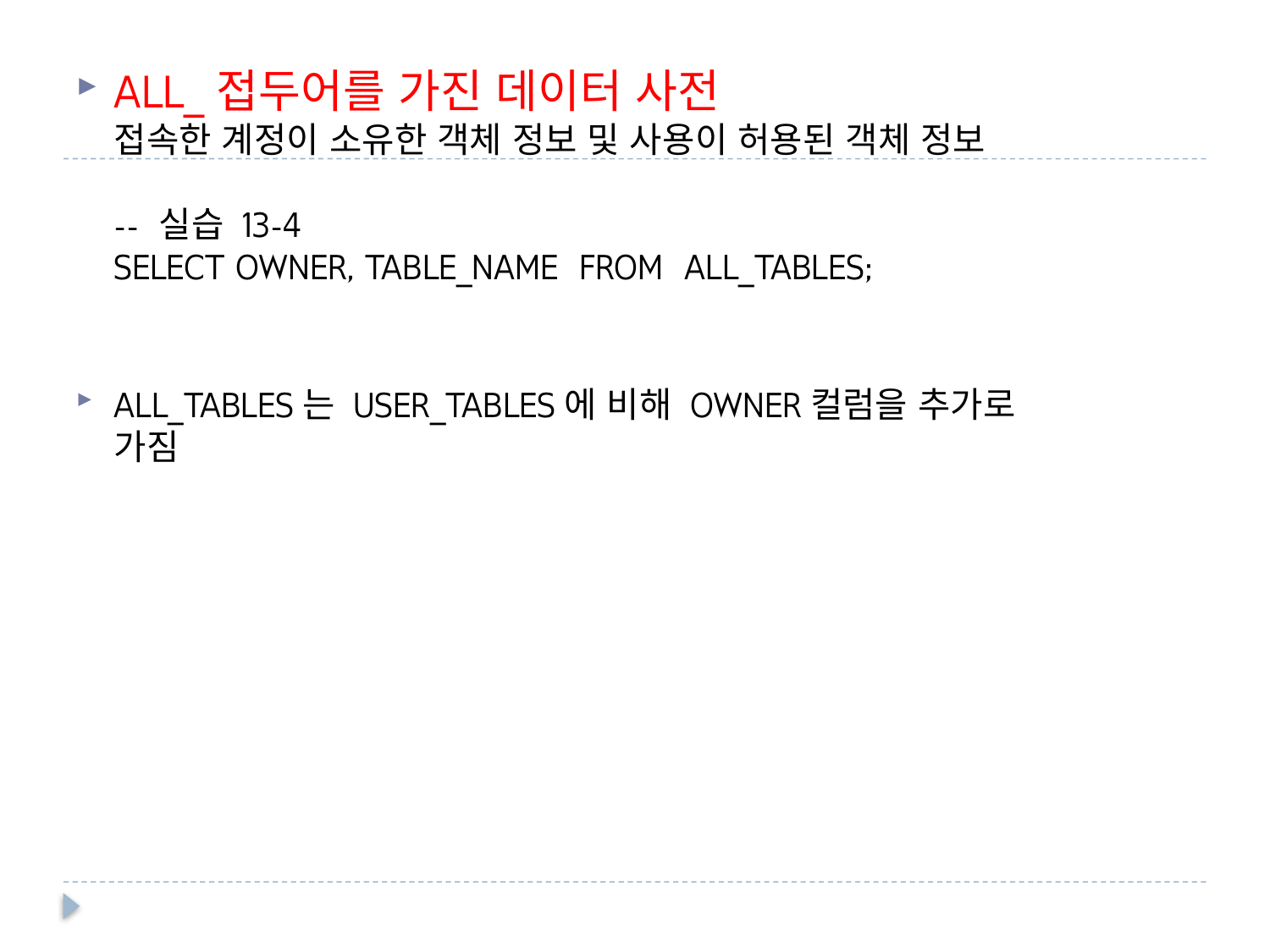

ALL_접두어를 가진 데이터 사전
접속한 계정이 소유한 객체 정보 및 사용이 허용된 객체 정보
-- 실습 13-4
SELECT OWNER, TABLE_NAME  FROM  ALL_TABLES;
ALL_TABLES는 USER_TABLES에 비해 OWNER컬럼을 추가로
가짐